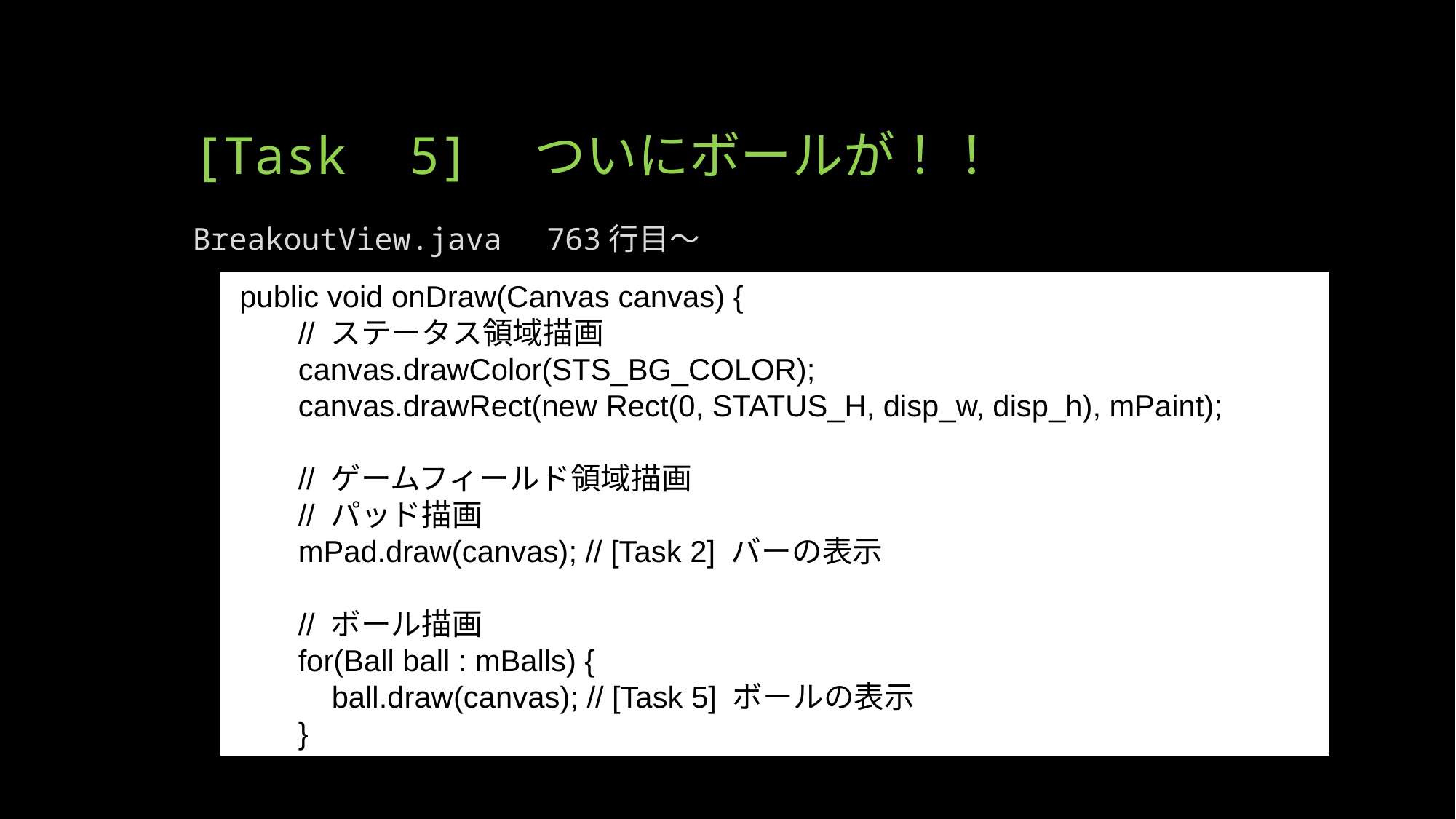

# [Task  5]　ついにボールが！！
BreakoutView.java　763行目～
 public void onDraw(Canvas canvas) {
        // ステータス領域描画
        canvas.drawColor(STS_BG_COLOR);
        canvas.drawRect(new Rect(0, STATUS_H, disp_w, disp_h), mPaint);

        // ゲームフィールド領域描画
        // パッド描画
        mPad.draw(canvas); // [Task 2] バーの表示

        // ボール描画
        for(Ball ball : mBalls) {
            ball.draw(canvas); // [Task 5] ボールの表示
        }